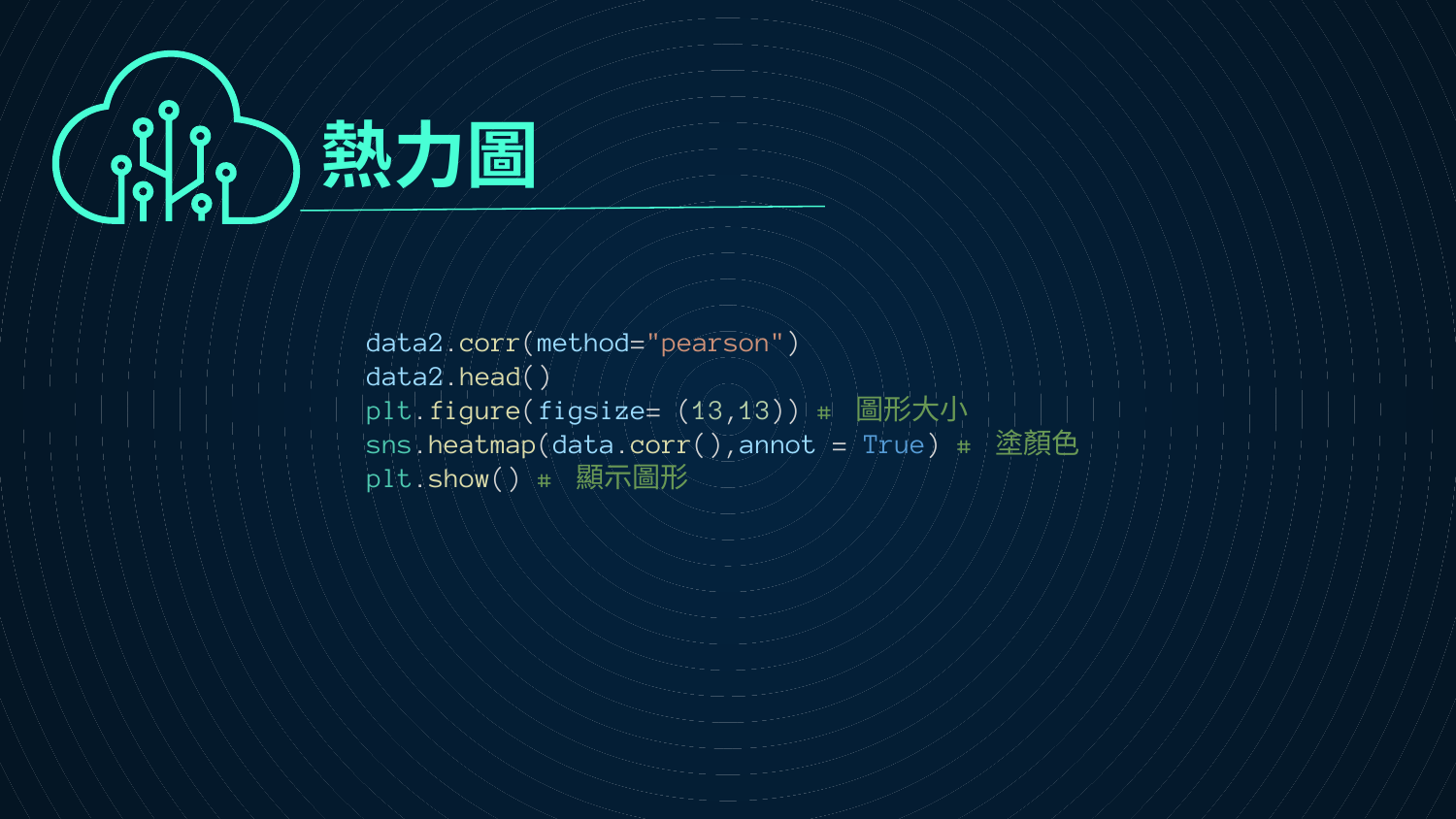

熱力圖
data2.corr(method="pearson")
data2.head()
plt.figure(figsize= (13,13)) # 圖形大小
sns.heatmap(data.corr(),annot = True) # 塗顏色
plt.show() # 顯示圖形